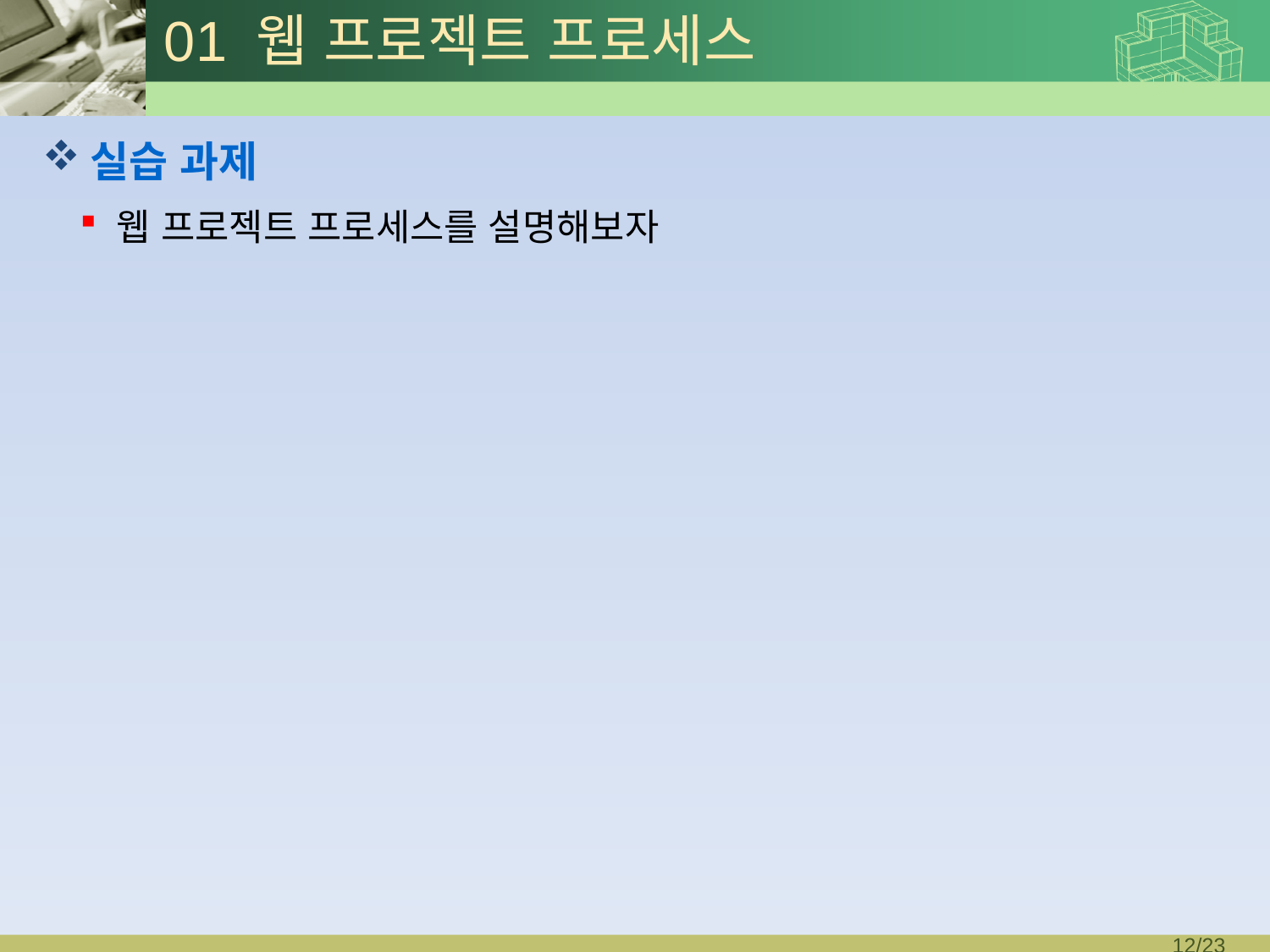

# 01 웹 프로젝트 프로세스
실습 과제
웹 프로젝트 프로세스를 설명해보자